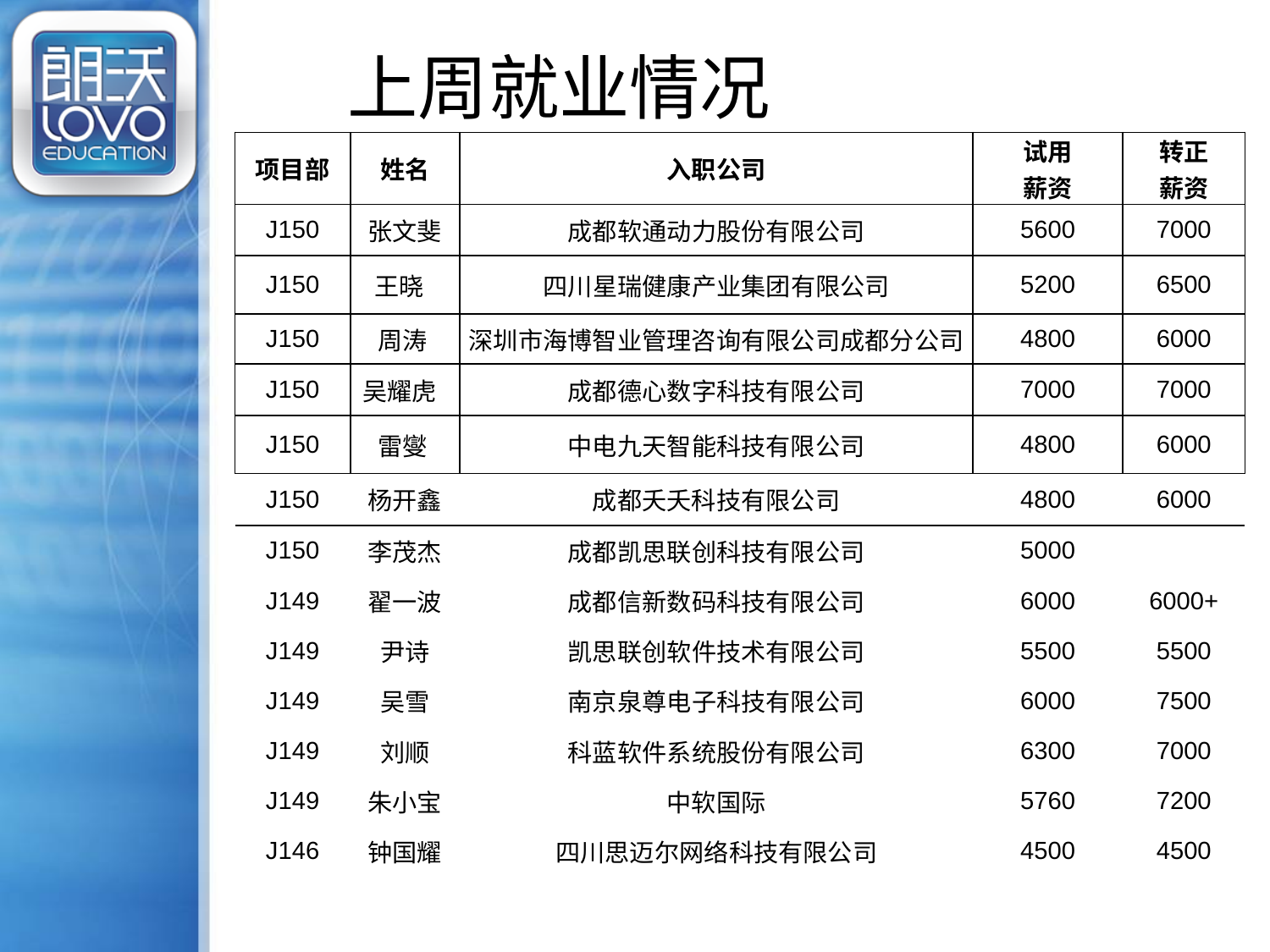

上周就业情况
| 项目部 | 姓名 | 入职公司 | 试用 薪资 | 转正 薪资 |
| --- | --- | --- | --- | --- |
| J150 | 张文斐 | 成都软通动力股份有限公司 | 5600 | 7000 |
| J150 | 王晓 | 四川星瑞健康产业集团有限公司 | 5200 | 6500 |
| J150 | 周涛 | 深圳市海博智业管理咨询有限公司成都分公司 | 4800 | 6000 |
| J150 | 吴耀虎 | 成都德心数字科技有限公司 | 7000 | 7000 |
| J150 | 雷燮 | 中电九天智能科技有限公司 | 4800 | 6000 |
| J150 | 杨开鑫 | 成都夭夭科技有限公司 | 4800 | 6000 |
| J150 | 李茂杰 | 成都凯思联创科技有限公司 | 5000 |  |
| J149 | 翟一波 | 成都信新数码科技有限公司 | 6000 | 6000+ |
| J149 | 尹诗 | 凯思联创软件技术有限公司 | 5500 | 5500 |
| J149 | 吴雪 | 南京泉尊电子科技有限公司 | 6000 | 7500 |
| J149 | 刘顺 | 科蓝软件系统股份有限公司 | 6300 | 7000 |
| J149 | 朱小宝 | 中软国际 | 5760 | 7200 |
| J146 | 钟国耀 | 四川思迈尔网络科技有限公司 | 4500 | 4500 |